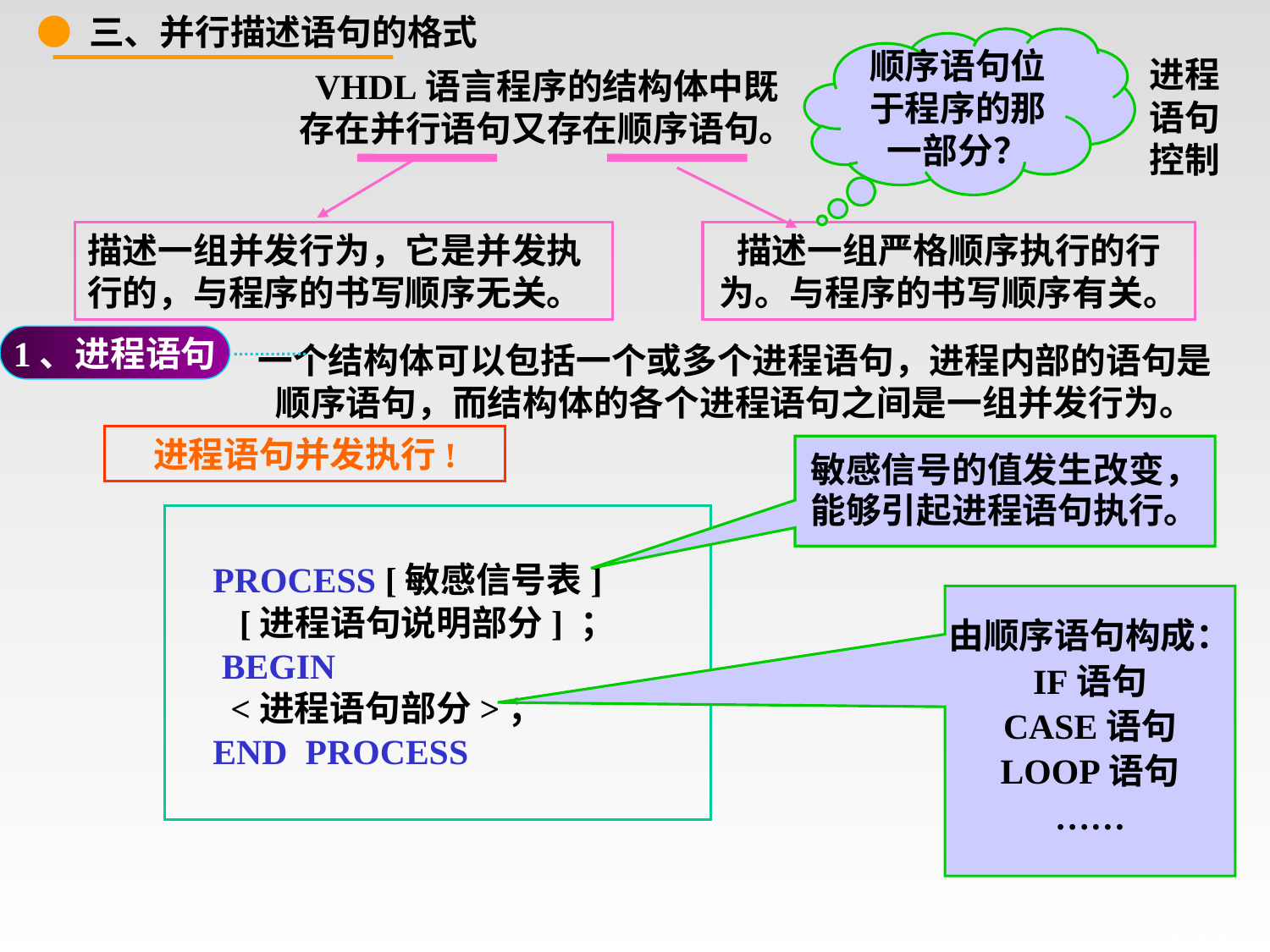

● 三、并行描述语句的格式

顺序语句位于程序的那一部分？
进程语句控制
VHDL语言程序的结构体中既存在并行语句又存在顺序语句。

描述一组并发行为，它是并发执行的，与程序的书写顺序无关。

描述一组严格顺序执行的行为。与程序的书写顺序有关。
1、进程语句

一个结构体可以包括一个或多个进程语句，进程内部的语句是顺序语句，而结构体的各个进程语句之间是一组并发行为。
进程语句并发执行!
敏感信号的值发生改变，能够引起进程语句执行。

    PROCESS [敏感信号表]
       [进程语句说明部分] ；
     BEGIN
      <进程语句部分>；
    END  PROCESS

由顺序语句构成：
IF语句
CASE语句
LOOP语句
……
# 并行描述语句-进程语句